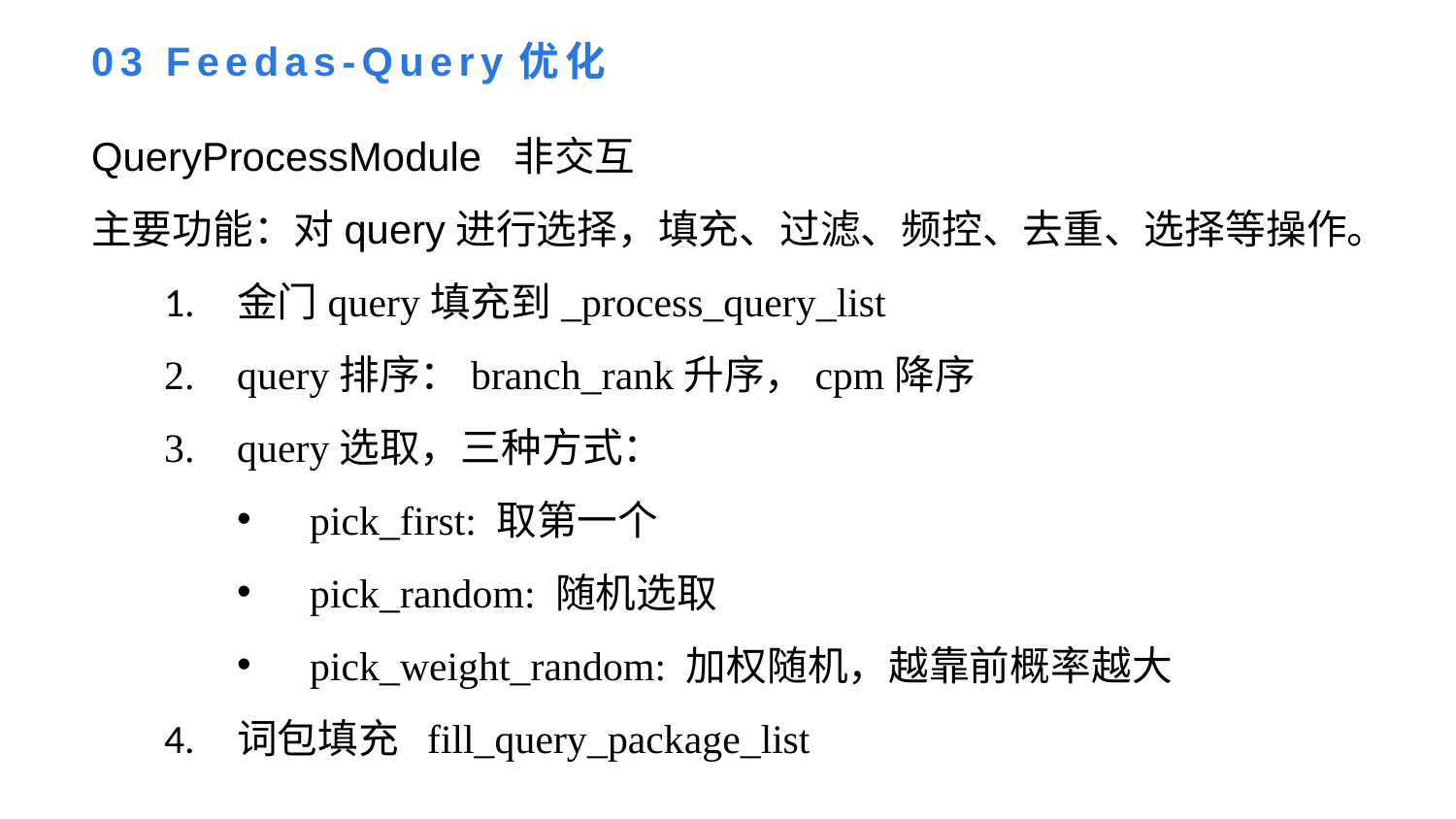

03 Feedas-Query优化
QueryProcessModule  非交互
主要功能：对query进行选择，填充、过滤、频控、去重、选择等操作。
金门query填充到_process_query_list
query排序：branch_rank升序，cpm降序
query选取，三种方式：
pick_first: 取第一个
pick_random: 随机选取
pick_weight_random: 加权随机，越靠前概率越大
词包填充  fill_query_package_list